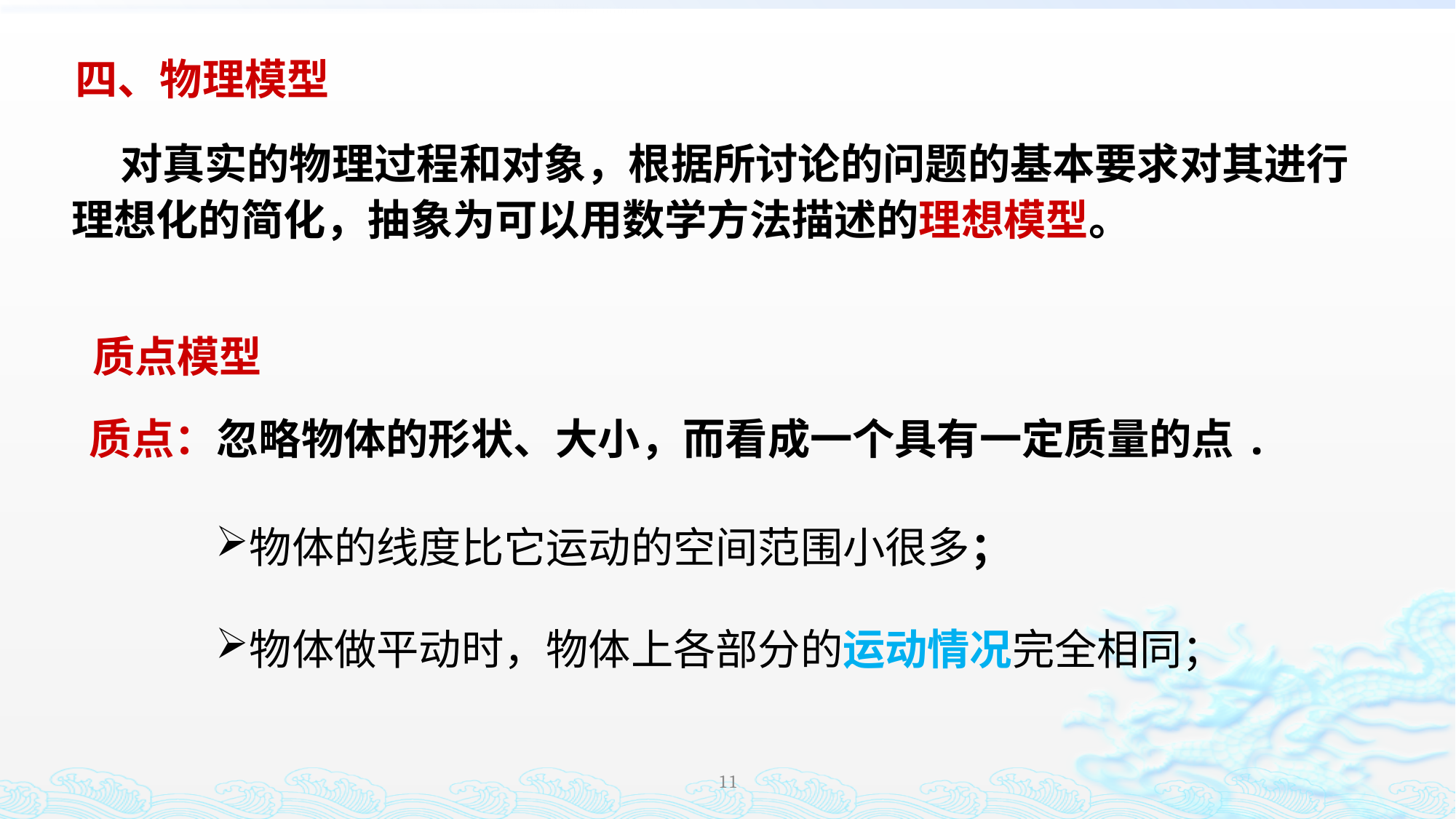

四、物理模型
    对真实的物理过程和对象，根据所讨论的问题的基本要求对其进行理想化的简化，抽象为可以用数学方法描述的理想模型。
 质点模型
质点：忽略物体的形状、大小，而看成一个具有一定质量的点.
物体的线度比它运动的空间范围小很多；

物体做平动时，物体上各部分的运动情况完全相同；
11